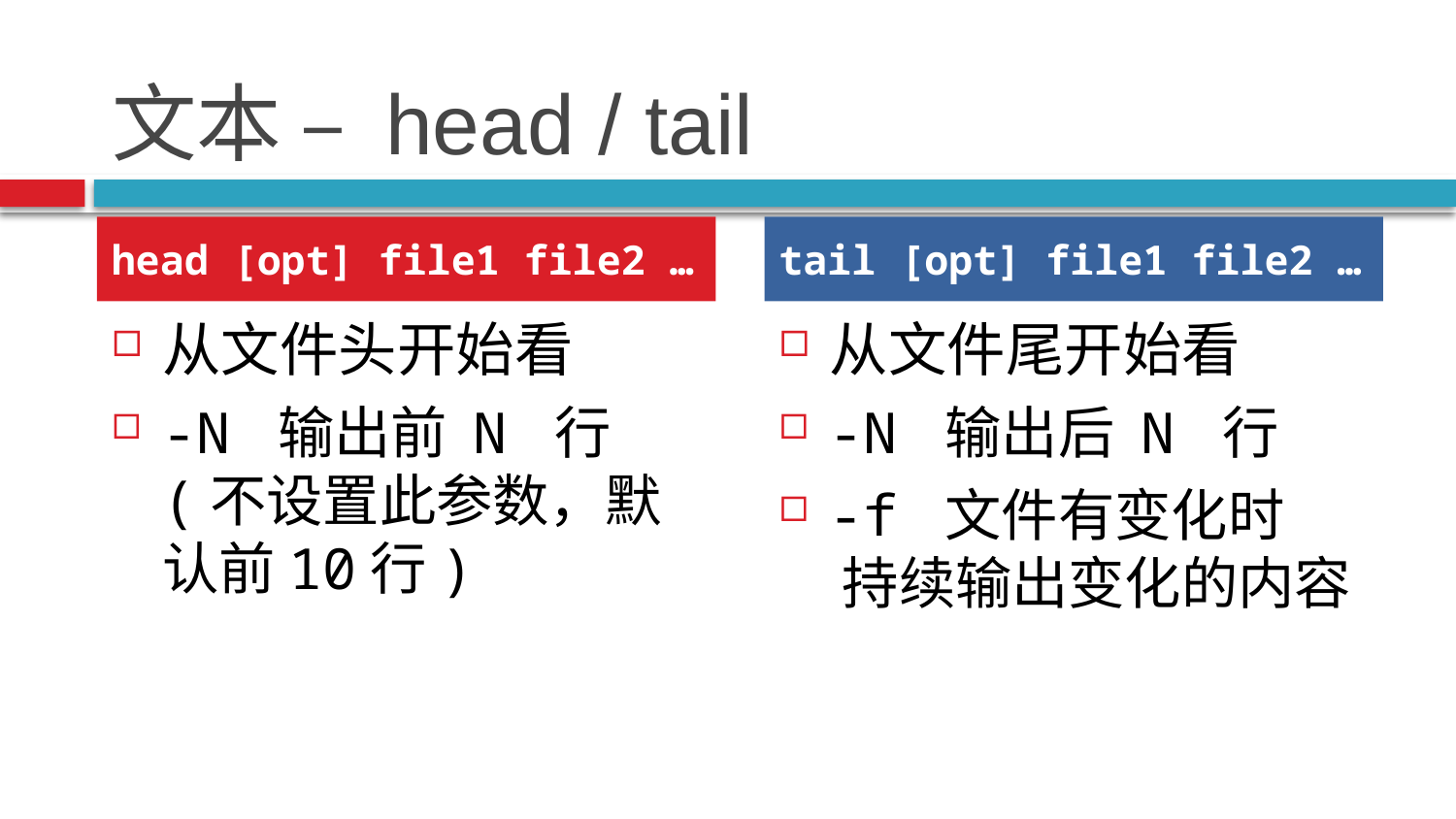

# 文本 – head / tail
head [opt] file1 file2 …
tail [opt] file1 file2 …
从文件头开始看
-N 输出前 N 行
(不设置此参数，默认前10行)
从文件尾开始看
-N 输出后 N 行
-f 文件有变化时
 持续输出变化的内容